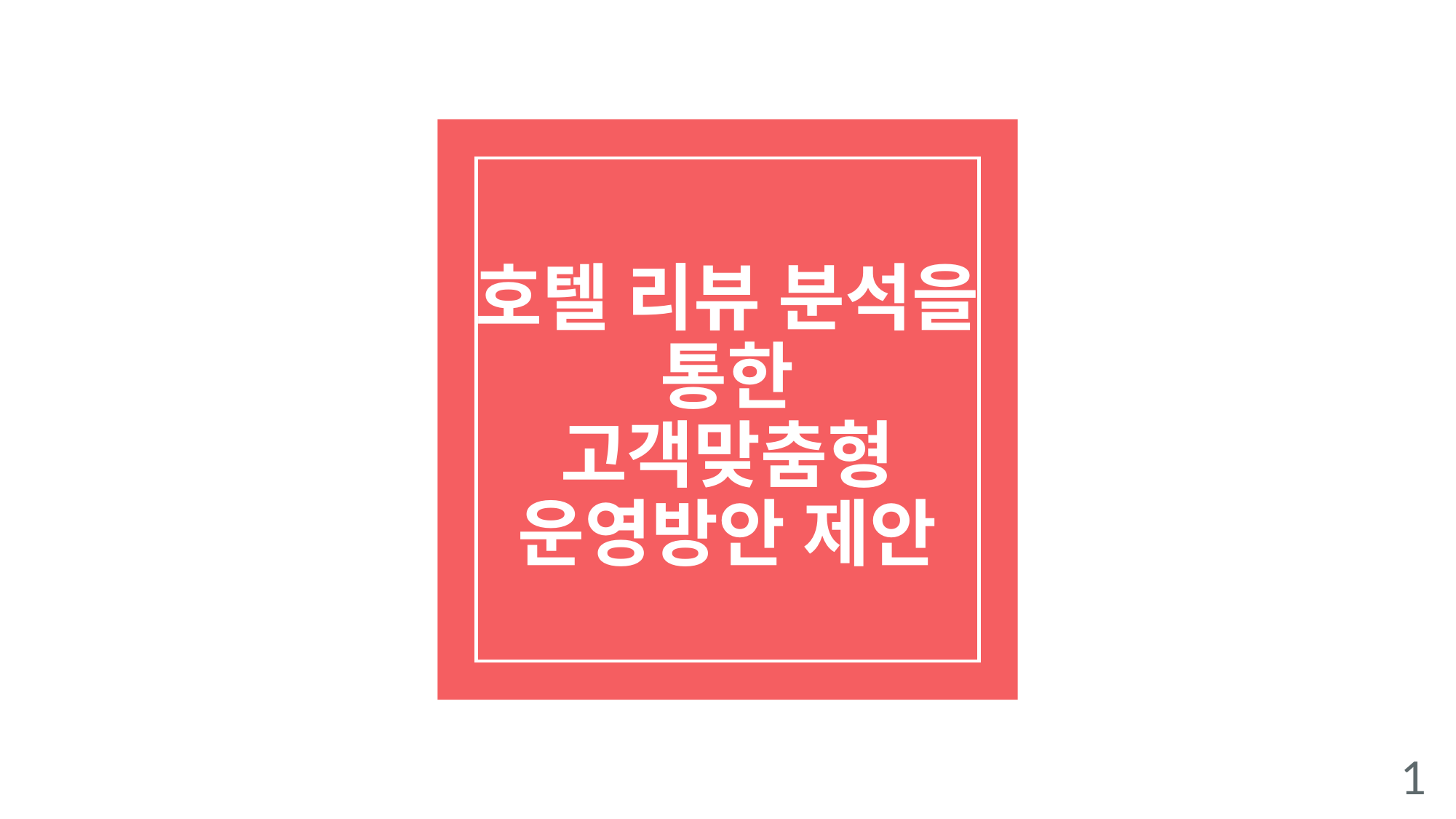

# 호텔 리뷰 분석을 통한
고객맞춤형 운영방안 제안

1